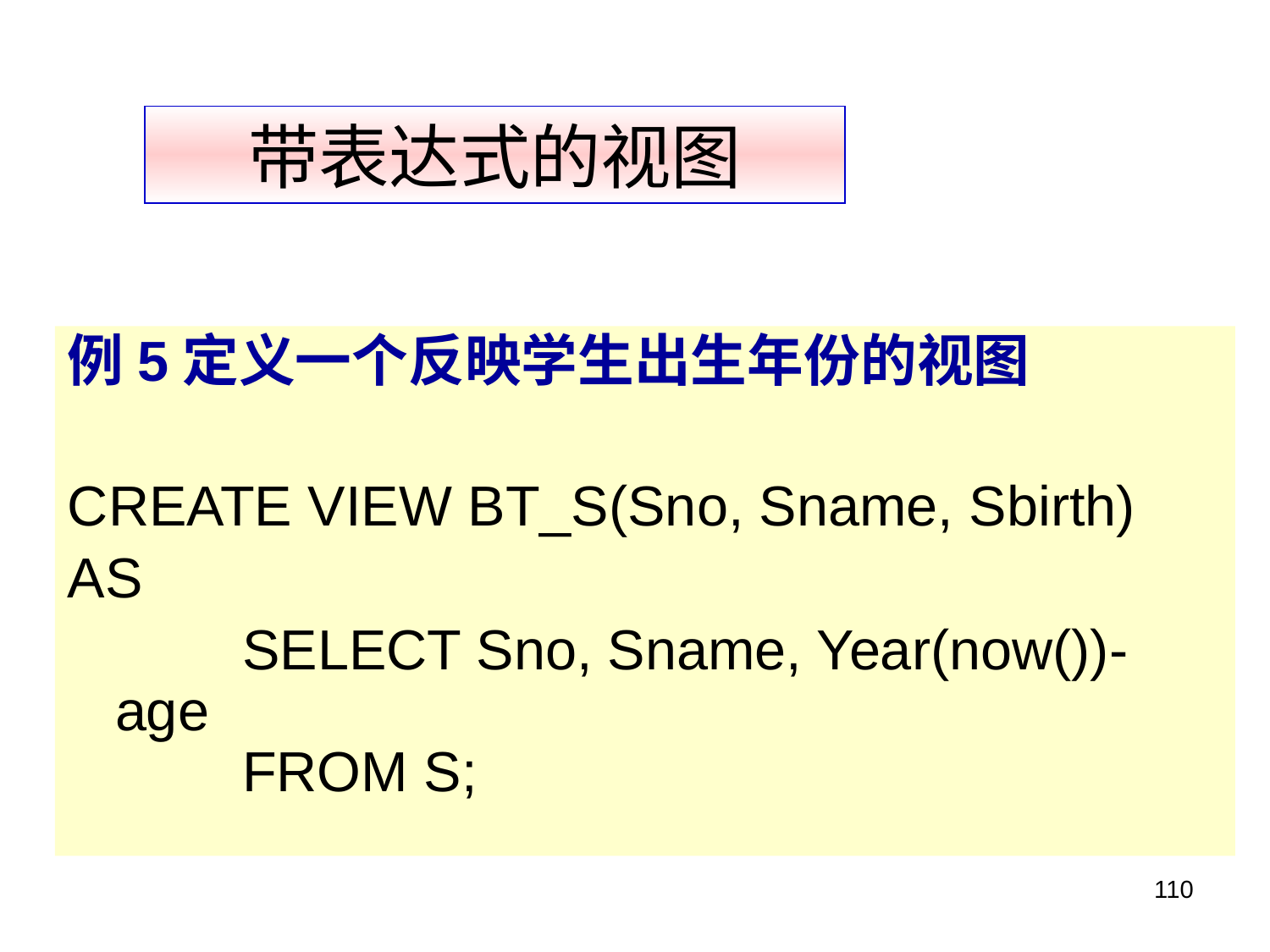

带表达式的视图
例5定义一个反映学生出生年份的视图

CREATE VIEW BT_S(Sno, Sname, Sbirth)
AS
		SELECT Sno, Sname, Year(now())-age
     	FROM S;
110